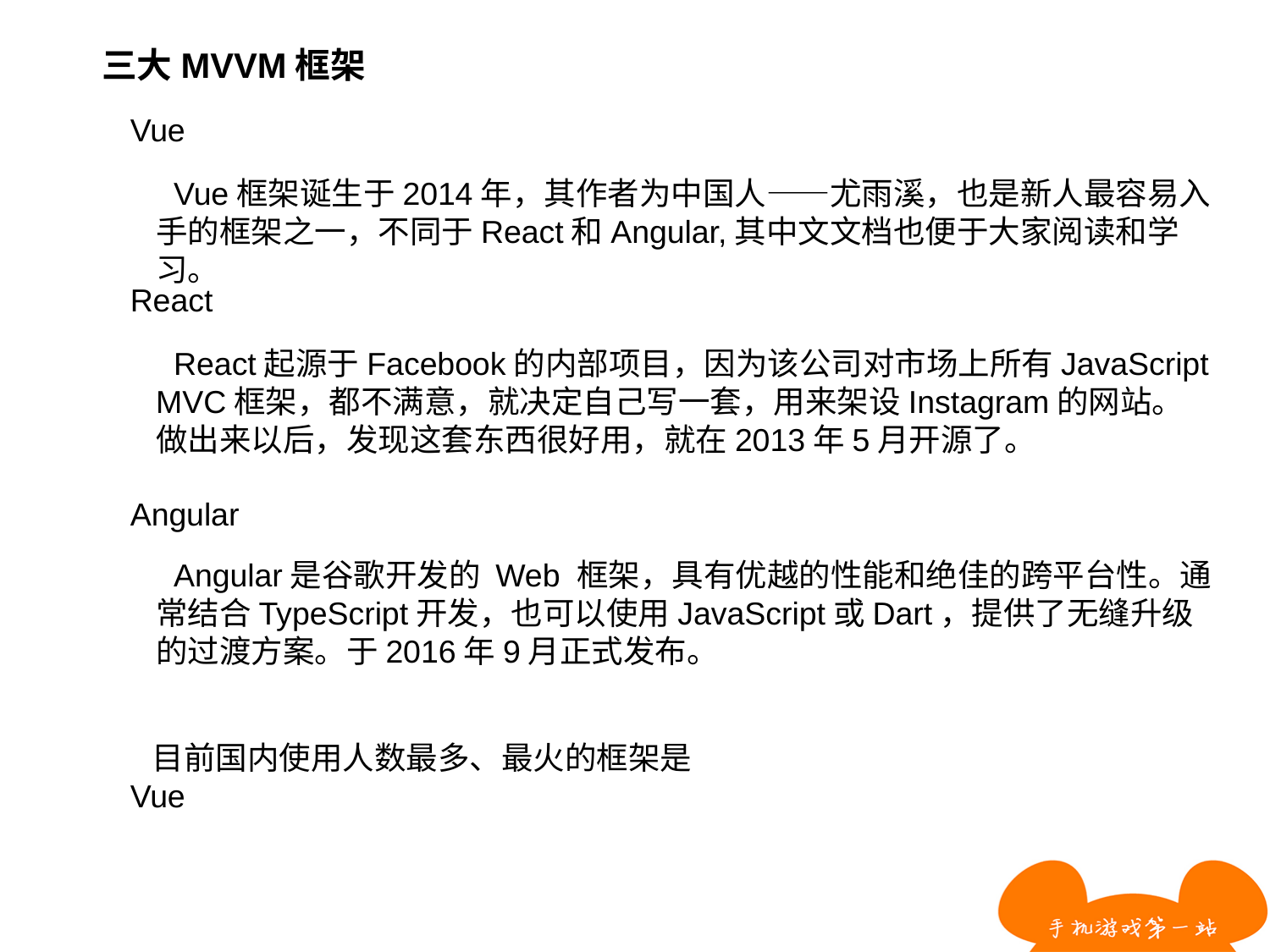

三大MVVM框架
Vue
  Vue框架诞生于2014年，其作者为中国人——尤雨溪，也是新人最容易入手的框架之一，不同于React和Angular,其中文文档也便于大家阅读和学习。
React
  React起源于Facebook的内部项目，因为该公司对市场上所有JavaScript MVC框架，都不满意，就决定自己写一套，用来架设Instagram的网站。做出来以后，发现这套东西很好用，就在2013年5月开源了。
Angular
  Angular是谷歌开发的 Web 框架，具有优越的性能和绝佳的跨平台性。通常结合TypeScript开发，也可以使用JavaScript或Dart，提供了无缝升级的过渡方案。于2016年9月正式发布。
  目前国内使用人数最多、最火的框架是Vue